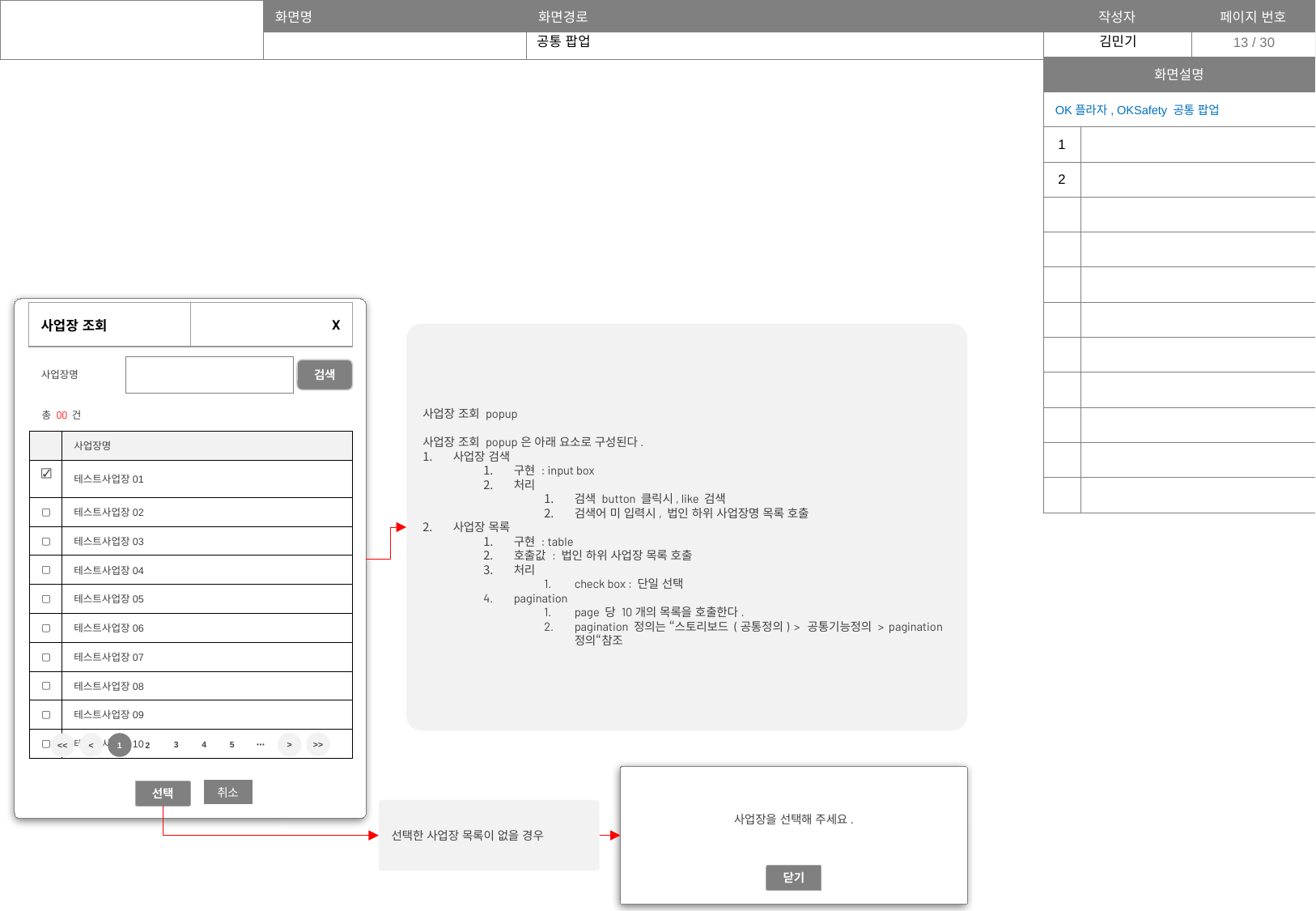

공통 팝업
13
| 화면설명 |  |
| --- | --- |
| OK플라자, OKSafety 공통 팝업 |  |
| 1 |  |
| 2 |  |
|  |  |
|  |  |
|  |  |
|  |  |
|  |  |
|  |  |
|  |  |
|  |  |
|  |  |

| 사업장 조회 | X |
| --- | --- |
사업장 조회 popup

사업장 조회 popup은 아래 요소로 구성된다.
사업장 검색
구현 : input box
처리
검색 button 클릭시, like 검색
검색어 미 입력시, 법인 하위 사업장명 목록 호출
사업장 목록
구현 : table
호출값 : 법인 하위 사업장 목록 호출
처리
check box : 단일 선택
pagination
page 당 10개의 목록을 호출한다.
pagination 정의는 “스토리보드 (공통정의)  >  공통기능정의 >  pagination 정의“참조
사업장명

검색
총 00 건
|  | 사업장명 |
| --- | --- |
| ☑️ | 테스트사업장01 |
| ▢ | 테스트사업장02 |
| ▢ | 테스트사업장03 |
| ▢ | 테스트사업장04 |
| ▢ | 테스트사업장05 |
| ▢ | 테스트사업장06 |
| ▢ | 테스트사업장07 |
| ▢ | 테스트사업장08 |
| ▢ | 테스트사업장09 |
| ▢ | 테스트사업장10 |
>>
⋯
>
3
4
5
<
1
2
<<

선택
취소
사업장을 선택해 주세요.
선택한 사업장 목록이 없을 경우
닫기